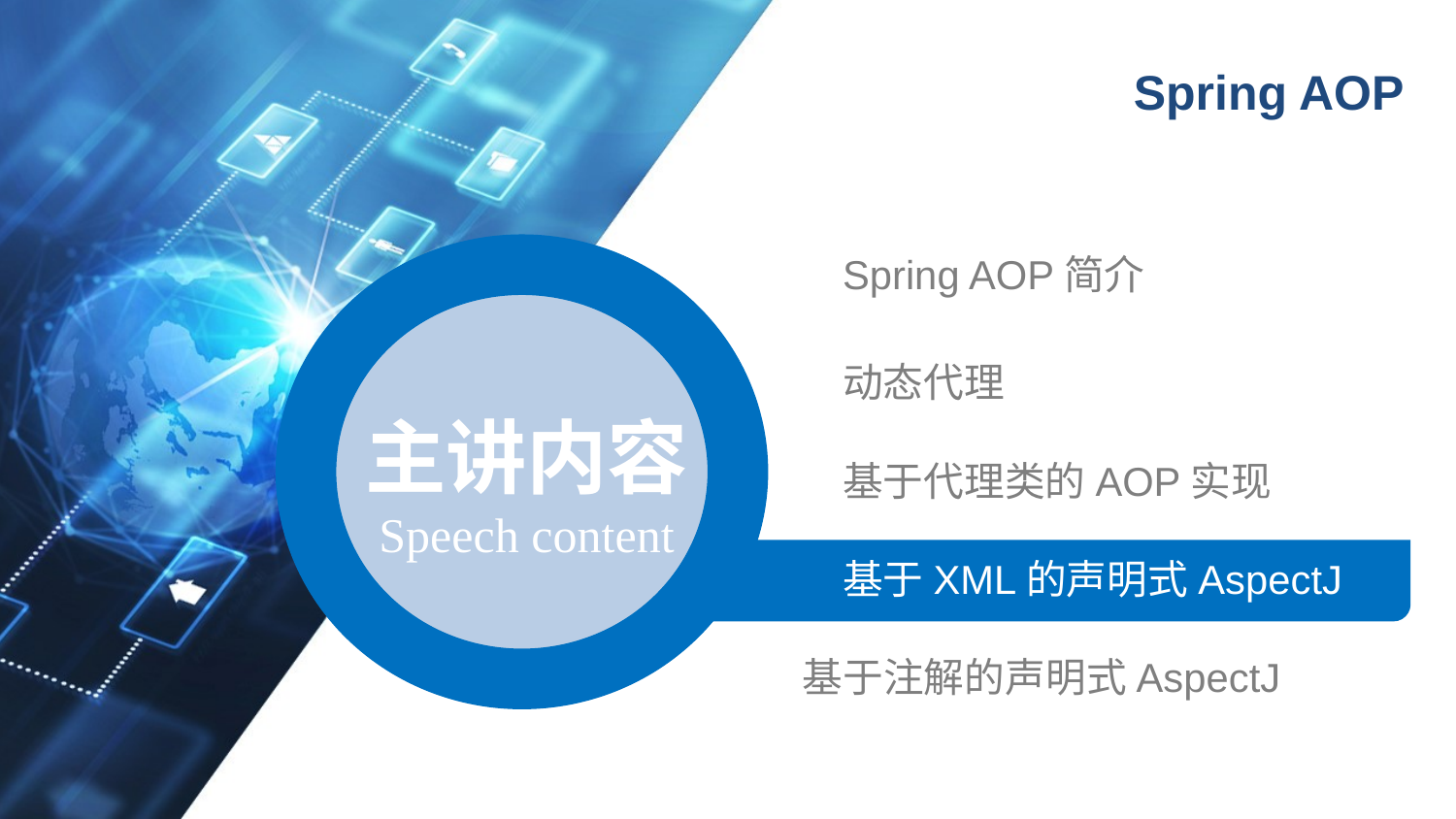

# Spring AOP
Spring AOP简介

主讲内容
Speech content
动态代理
基于代理类的AOP实现

基于XML的声明式AspectJ
基于注解的声明式AspectJ